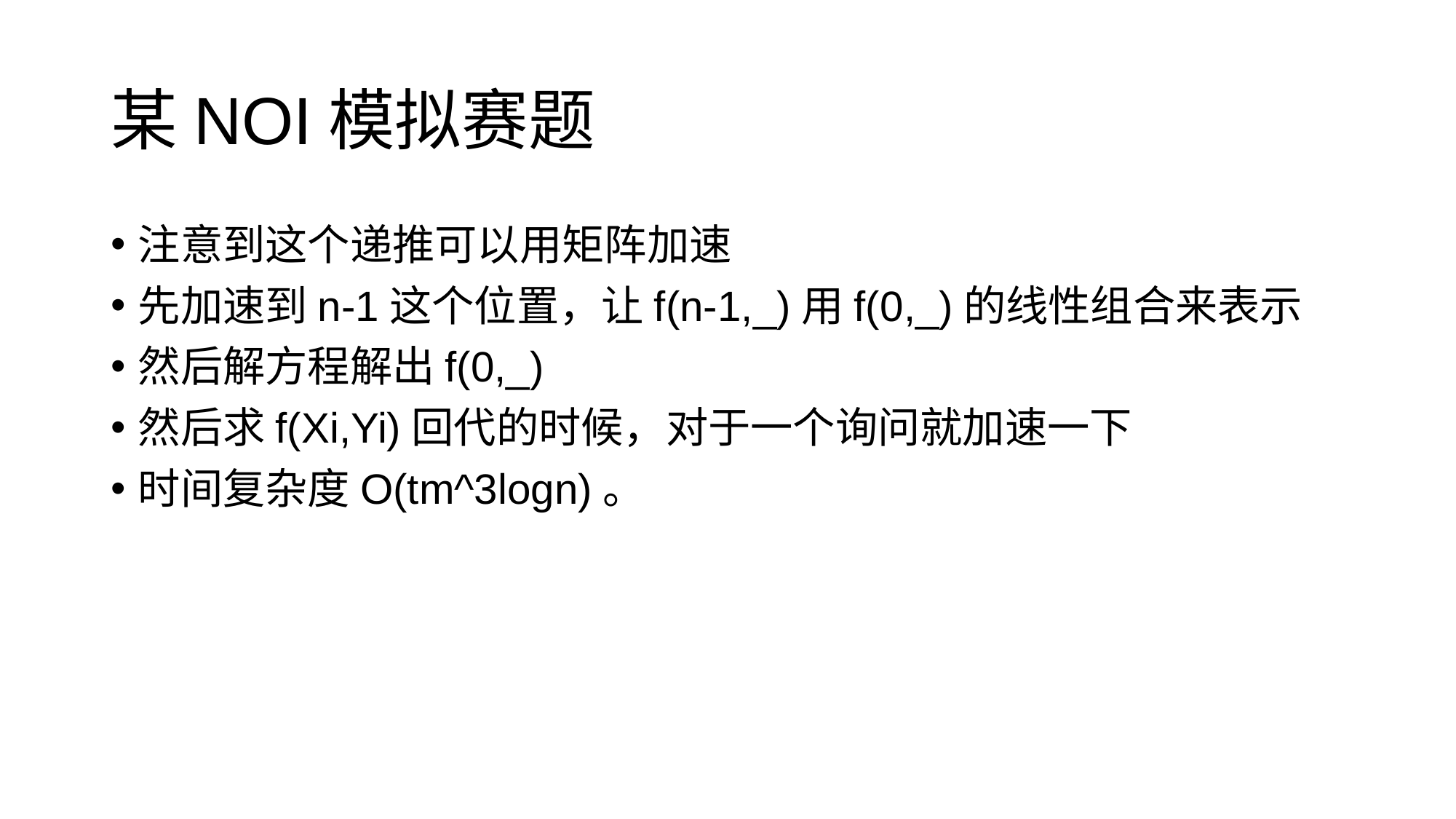

# 某NOI模拟赛题
注意到这个递推可以用矩阵加速
先加速到n-1这个位置，让f(n-1,_)用f(0,_)的线性组合来表示
然后解方程解出f(0,_)
然后求f(Xi,Yi)回代的时候，对于一个询问就加速一下
时间复杂度O(tm^3logn)。